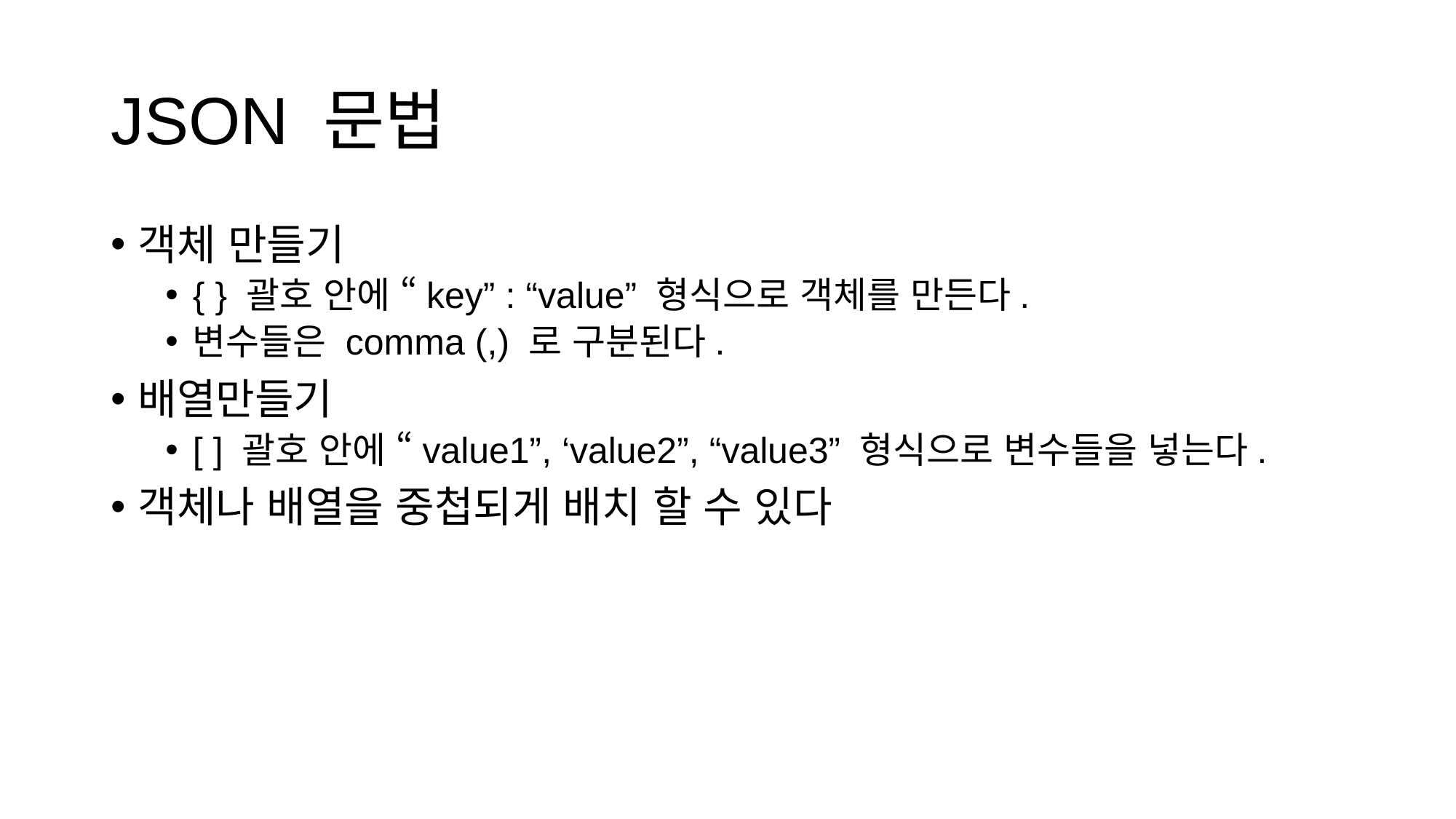

# JSON 문법
객체 만들기
{ } 괄호 안에 “key” : “value” 형식으로 객체를 만든다.
변수들은 comma (,) 로 구분된다.
배열만들기
[ ] 괄호 안에 “value1”, ‘value2”, “value3” 형식으로 변수들을 넣는다.
객체나 배열을 중첩되게 배치 할 수 있다